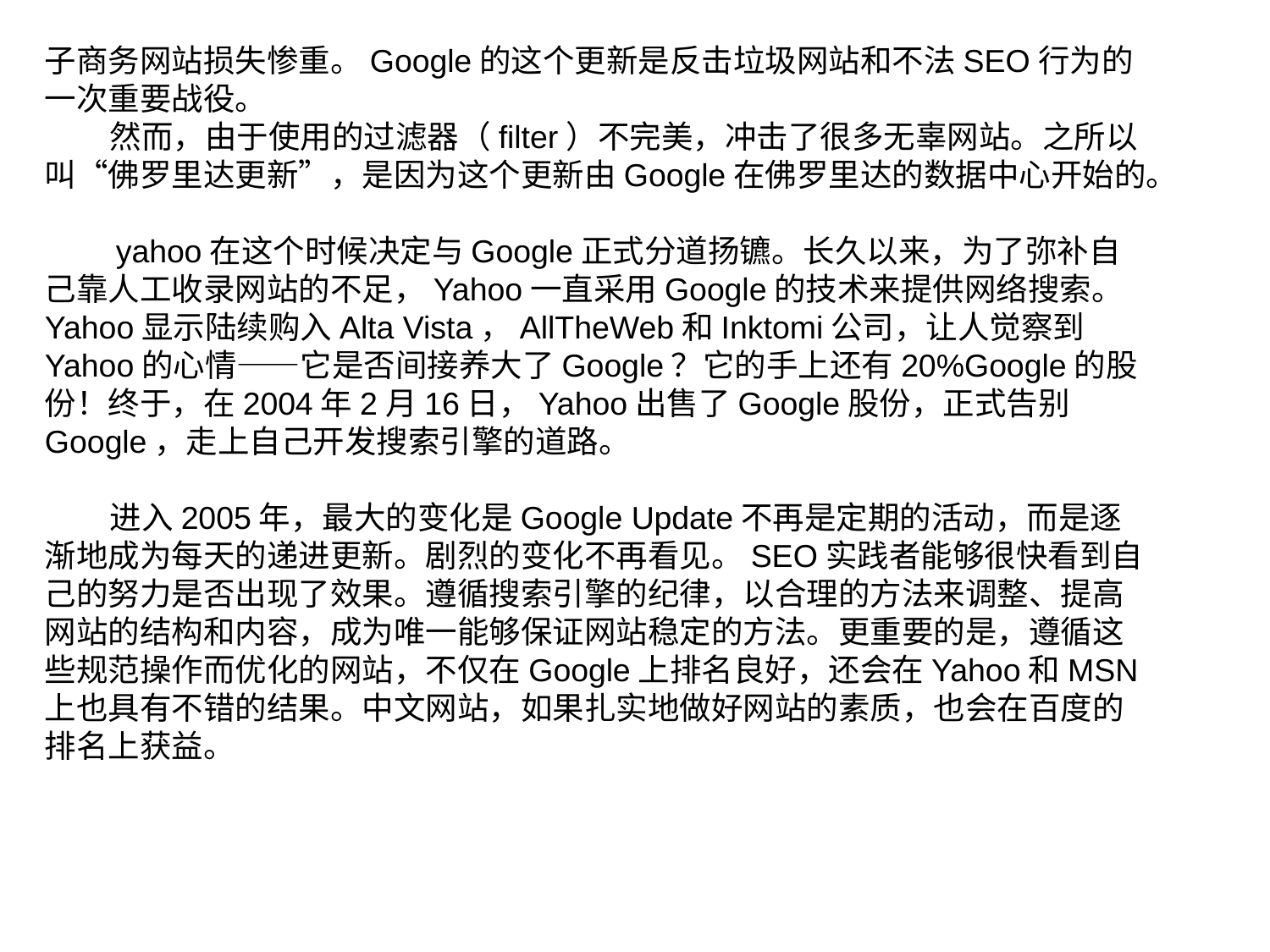

子商务网站损失惨重。Google的这个更新是反击垃圾网站和不法SEO行为的一次重要战役。
        然而，由于使用的过滤器（filter）不完美，冲击了很多无辜网站。之所以叫“佛罗里达更新”，是因为这个更新由Google在佛罗里达的数据中心开始的。

        yahoo在这个时候决定与Google正式分道扬镳。长久以来，为了弥补自己靠人工收录网站的不足，Yahoo一直采用Google的技术来提供网络搜索。Yahoo显示陆续购入Alta Vista，AllTheWeb和Inktomi公司，让人觉察到Yahoo的心情——它是否间接养大了Google？它的手上还有20%Google的股份！终于，在2004年2月16日，Yahoo出售了Google股份，正式告别Google，走上自己开发搜索引擎的道路。

        进入2005年，最大的变化是Google Update不再是定期的活动，而是逐渐地成为每天的递进更新。剧烈的变化不再看见。SEO实践者能够很快看到自己的努力是否出现了效果。遵循搜索引擎的纪律，以合理的方法来调整、提高网站的结构和内容，成为唯一能够保证网站稳定的方法。更重要的是，遵循这些规范操作而优化的网站，不仅在Google上排名良好，还会在Yahoo和MSN上也具有不错的结果。中文网站，如果扎实地做好网站的素质，也会在百度的排名上获益。
点击添加文本
点击添加文本
点击添加文本
点击添加文本